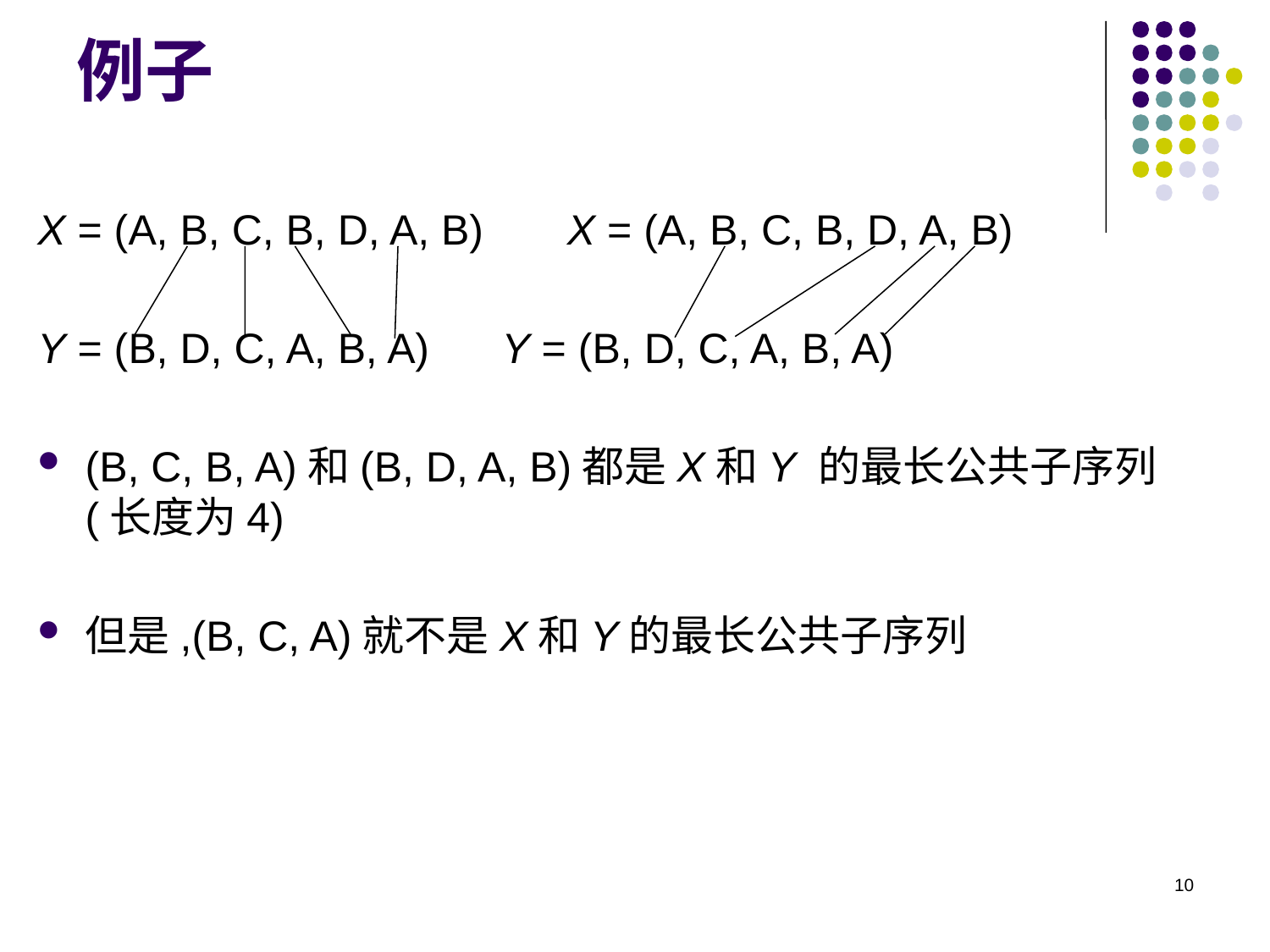

# 例子
X = (A, B, C, B, D, A, B)       X = (A, B, C, B, D, A, B)

Y = (B, D, C, A, B, A)	   Y = (B, D, C, A, B, A)

(B, C, B, A)和(B, D, A, B)都是X和Y 的最长公共子序列(长度为4)

但是,(B, C, A)就不是X和Y的最长公共子序列

10